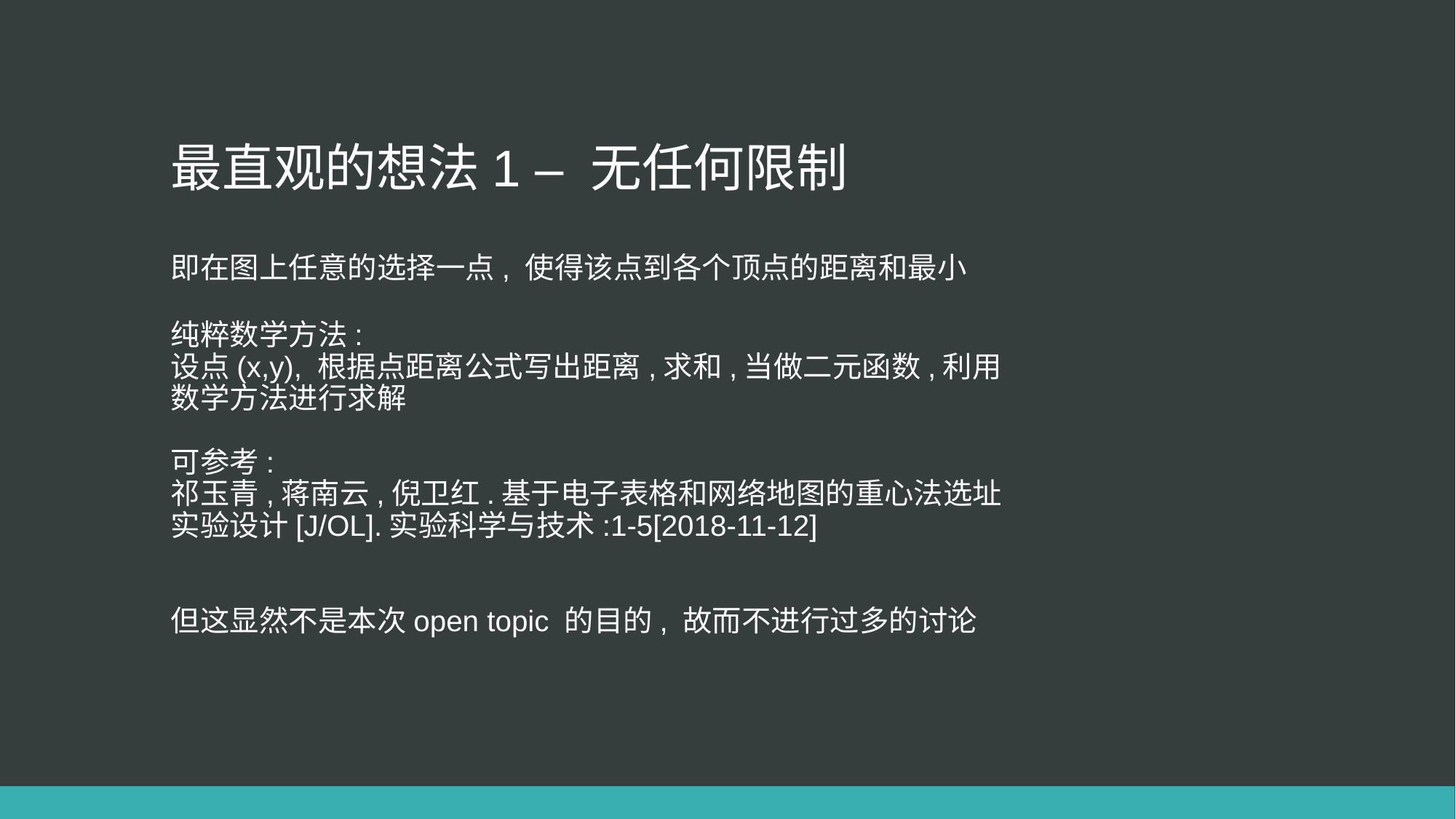

# 最直观的想法1 – 无任何限制
即在图上任意的选择一点, 使得该点到各个顶点的距离和最小
纯粹数学方法:
设点(x,y), 根据点距离公式写出距离,求和,当做二元函数,利用数学方法进行求解

可参考:
祁玉青,蒋南云,倪卫红.基于电子表格和网络地图的重心法选址实验设计[J/OL].实验科学与技术:1-5[2018-11-12]

但这显然不是本次open topic 的目的, 故而不进行过多的讨论